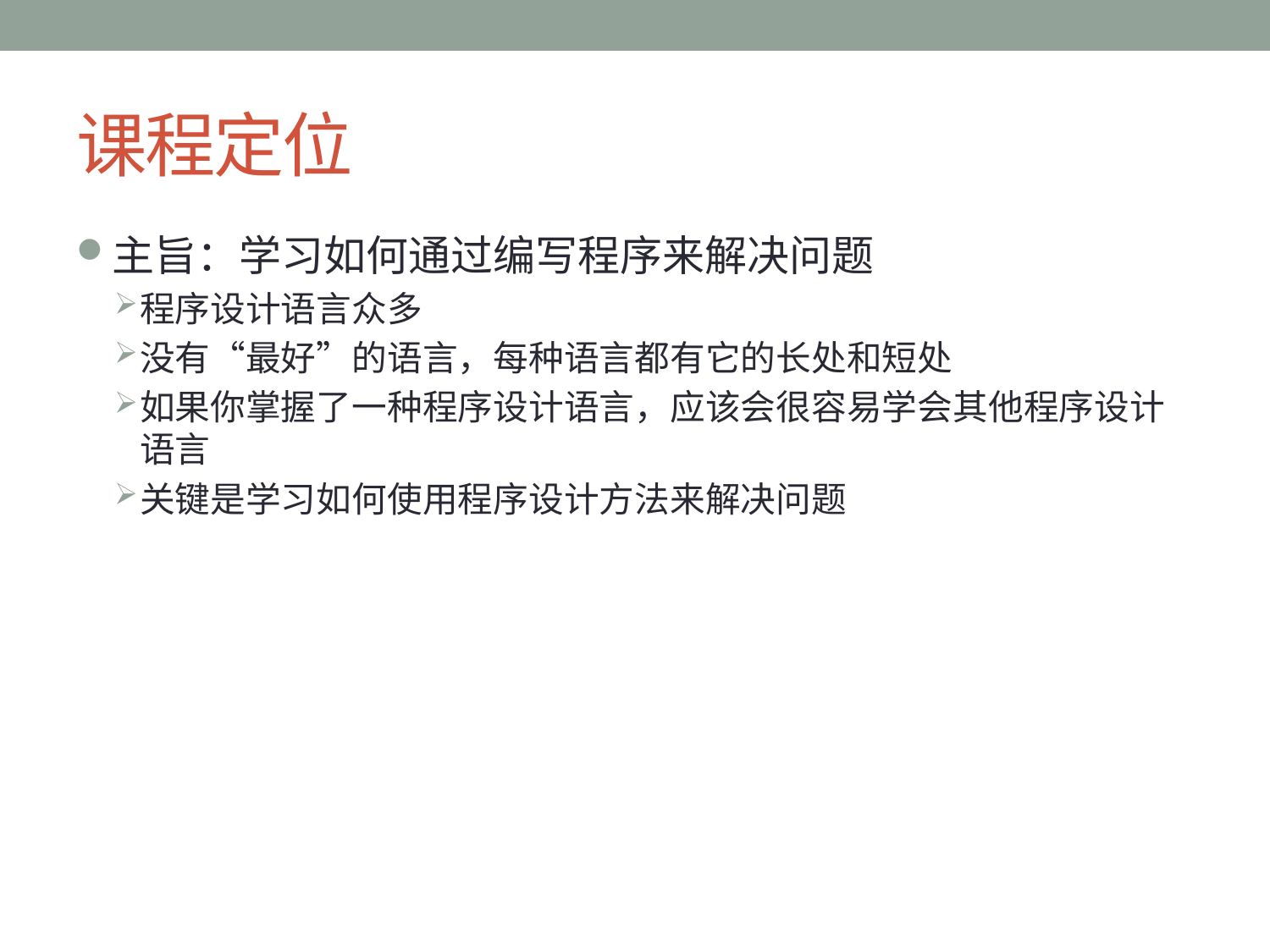

# 课程定位
主旨：学习如何通过编写程序来解决问题
程序设计语言众多
没有“最好”的语言，每种语言都有它的长处和短处
如果你掌握了一种程序设计语言，应该会很容易学会其他程序设计语言
关键是学习如何使用程序设计方法来解决问题